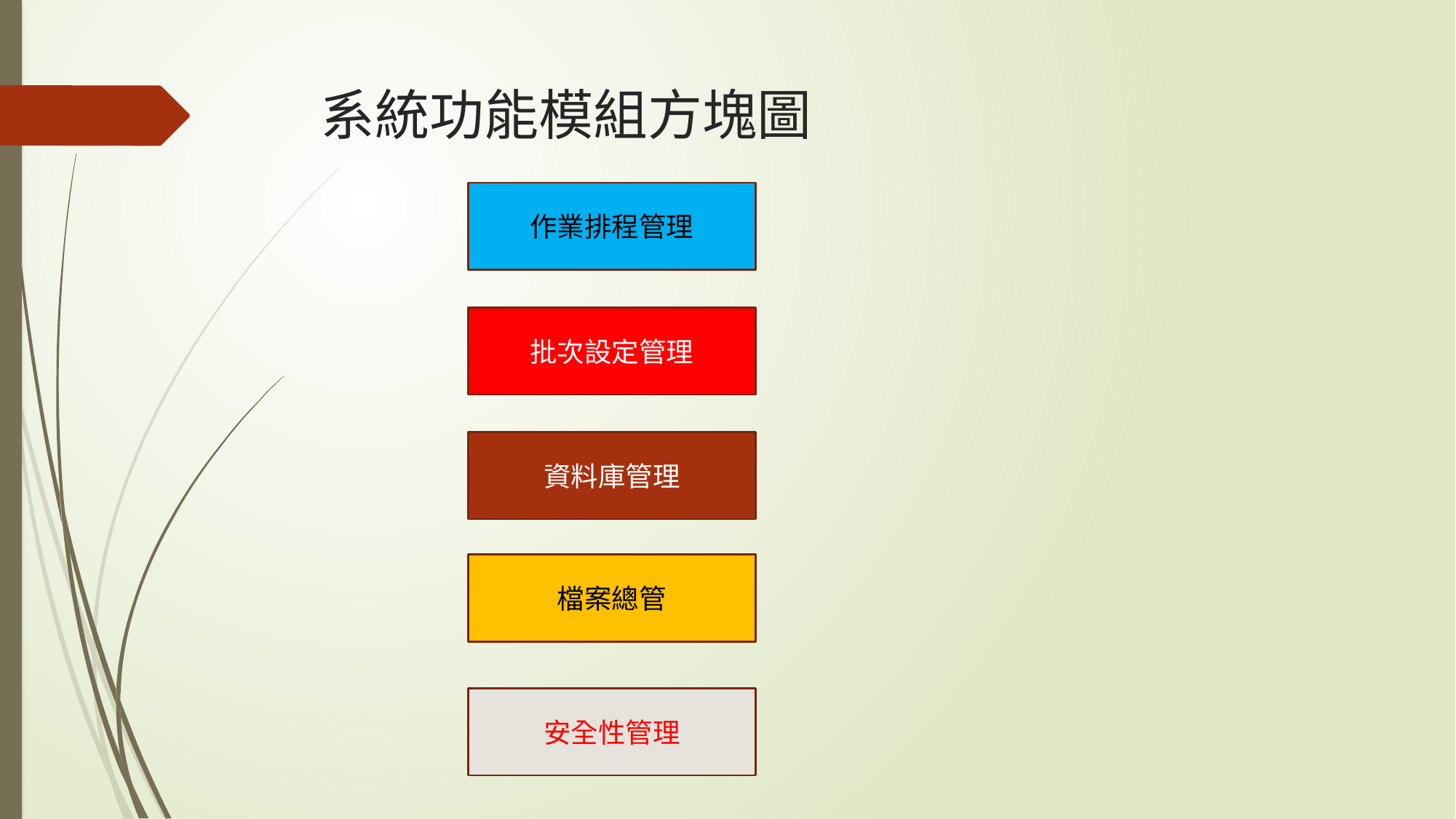

# 系統功能模組方塊圖

作業排程管理
批次設定管理
資料庫管理
檔案總管
安全性管理